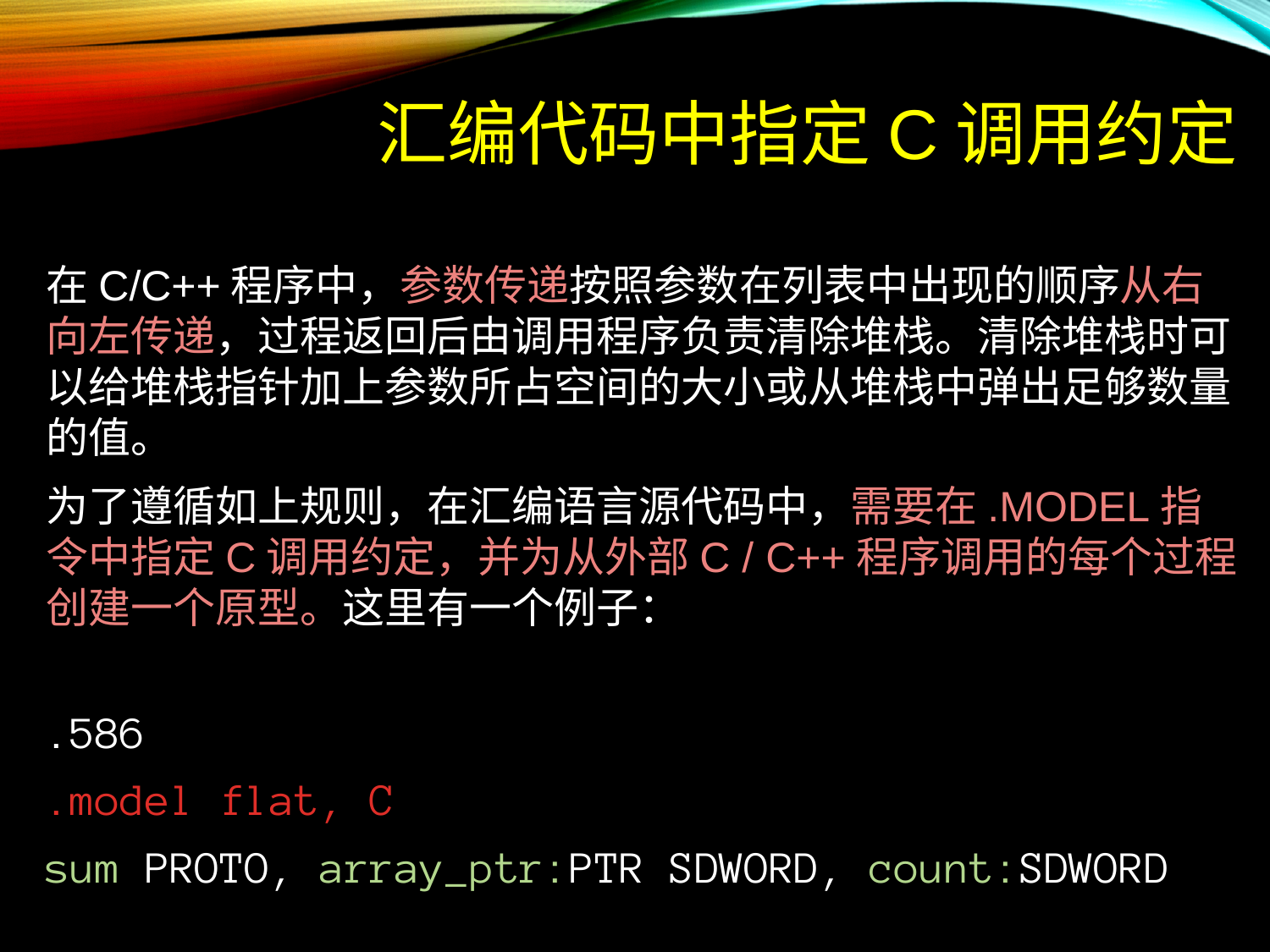

# 汇编代码中指定C调用约定
在C/C++程序中，参数传递按照参数在列表中出现的顺序从右向左传递，过程返回后由调用程序负责清除堆栈。清除堆栈时可以给堆栈指针加上参数所占空间的大小或从堆栈中弹出足够数量的值。
为了遵循如上规则，在汇编语言源代码中，需要在.MODEL指令中指定C调用约定，并为从外部C / C++程序调用的每个过程创建一个原型。这里有一个例子：

.586
.model flat, C
sum PROTO, array_ptr:PTR SDWORD, count:SDWORD